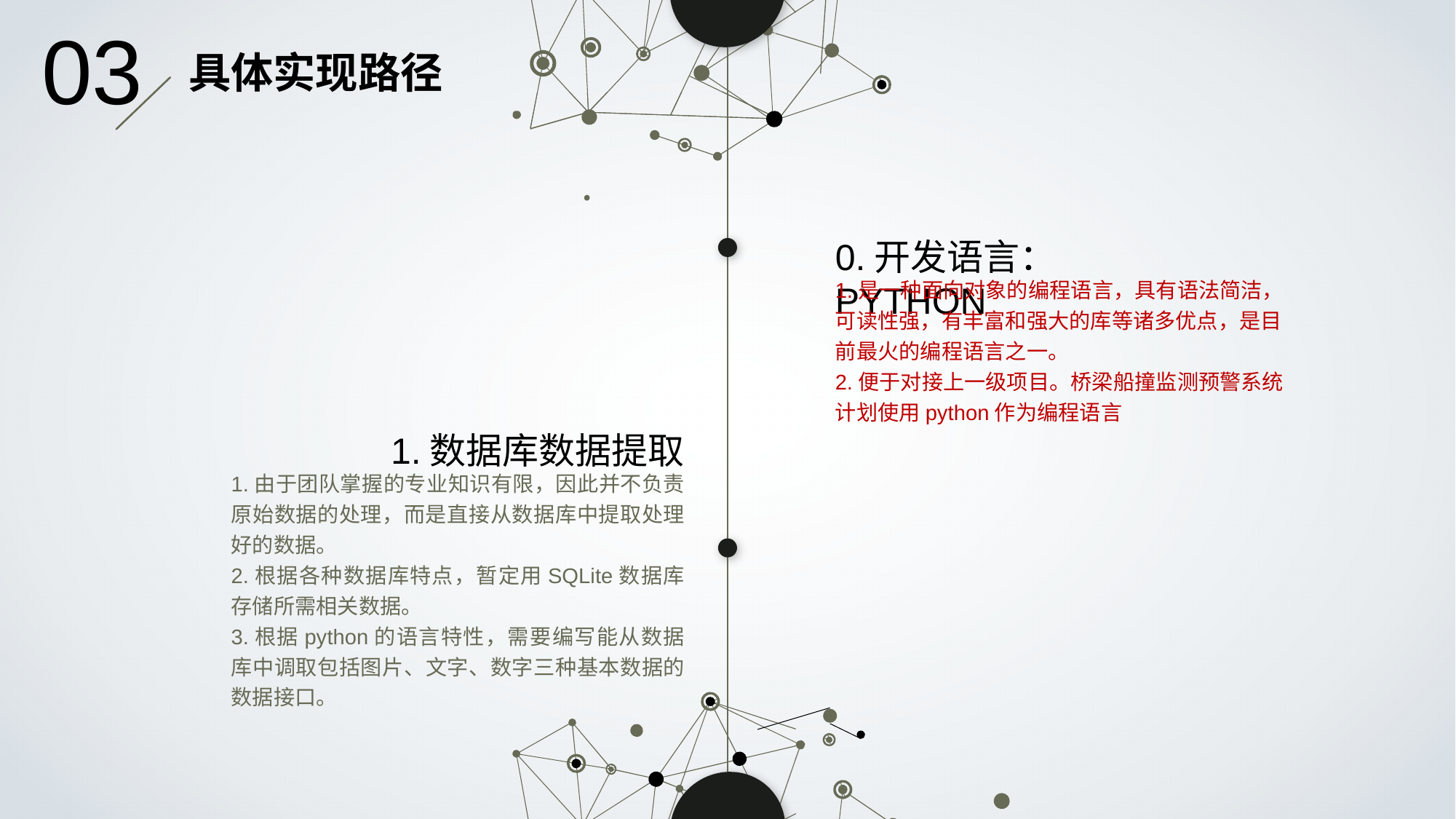

03
具体实现路径
0.开发语言：PYTHON

1.是一种面向对象的编程语言，具有语法简洁，可读性强，有丰富和强大的库等诸多优点，是目前最火的编程语言之一。
2.便于对接上一级项目。桥梁船撞监测预警系统计划使用python作为编程语言
1.数据库数据提取
1.由于团队掌握的专业知识有限，因此并不负责原始数据的处理，而是直接从数据库中提取处理好的数据。
2.根据各种数据库特点，暂定用SQLite数据库存储所需相关数据。
3.根据python的语言特性，需要编写能从数据库中调取包括图片、文字、数字三种基本数据的数据接口。